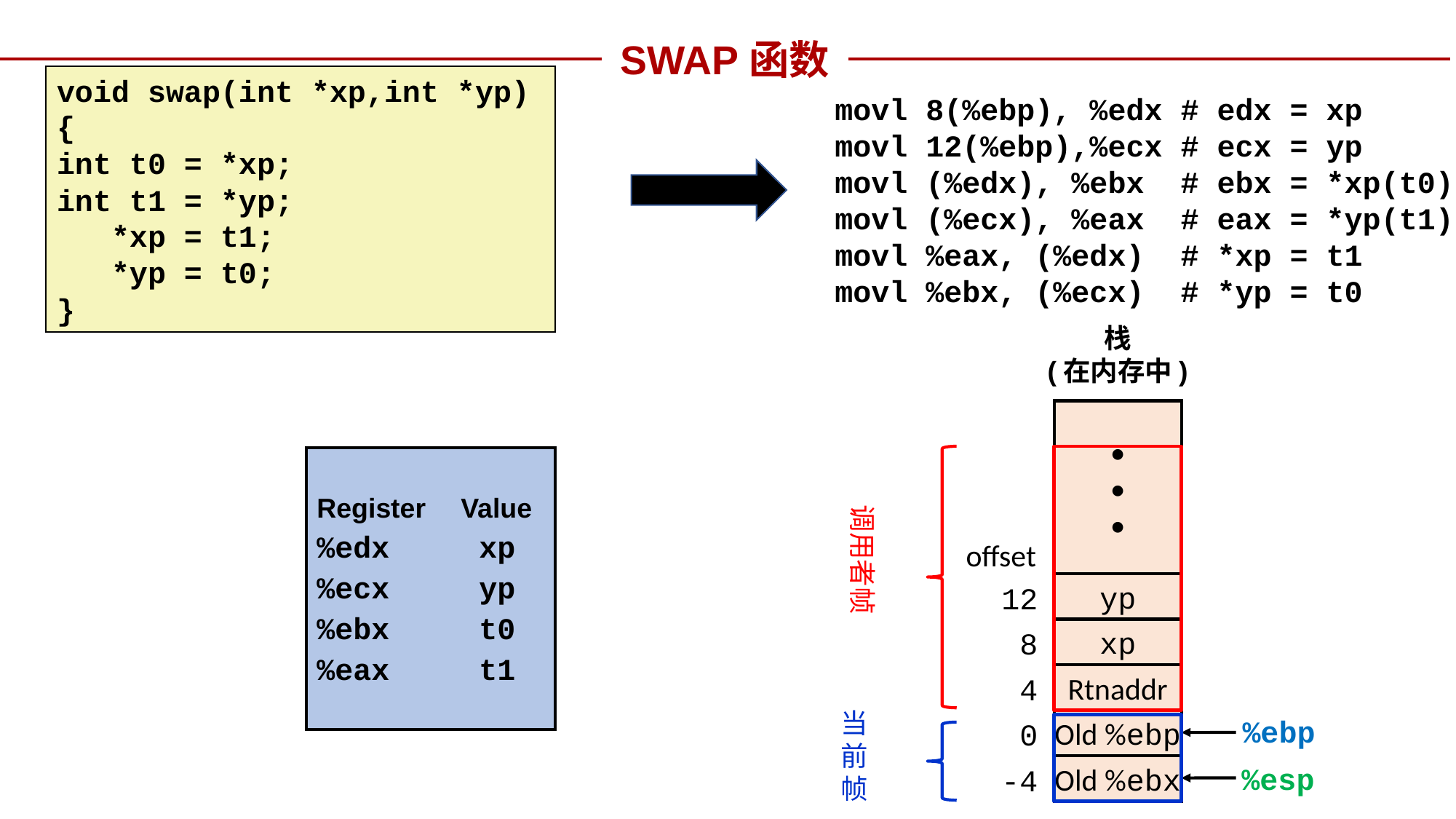

SWAP函数
void swap(int *xp,int *yp)
{
int t0 = *xp;
int t1 = *yp;
   *xp = t1;
   *yp = t0;
}
movl 8(%ebp), %edx # edx = xp
movl 12(%ebp),%ecx # ecx = yp
movl (%edx), %ebx  # ebx = *xp(t0)
movl (%ecx), %eax  # eax = *yp(t1)
movl %eax, (%edx)  # *xp = t1
movl %ebx, (%ecx)  # *yp = t0

栈
(在内存中)
•
•
•
offset
12
yp
 8
xp
 4
Rtnaddr
%ebp
 0
Old %ebp

-4
Old %ebx

调用者帧
当前帧

%esp

Register	Value
%edx 	 xp
%ecx 	 yp
%ebx 	 t0
%eax 	 t1